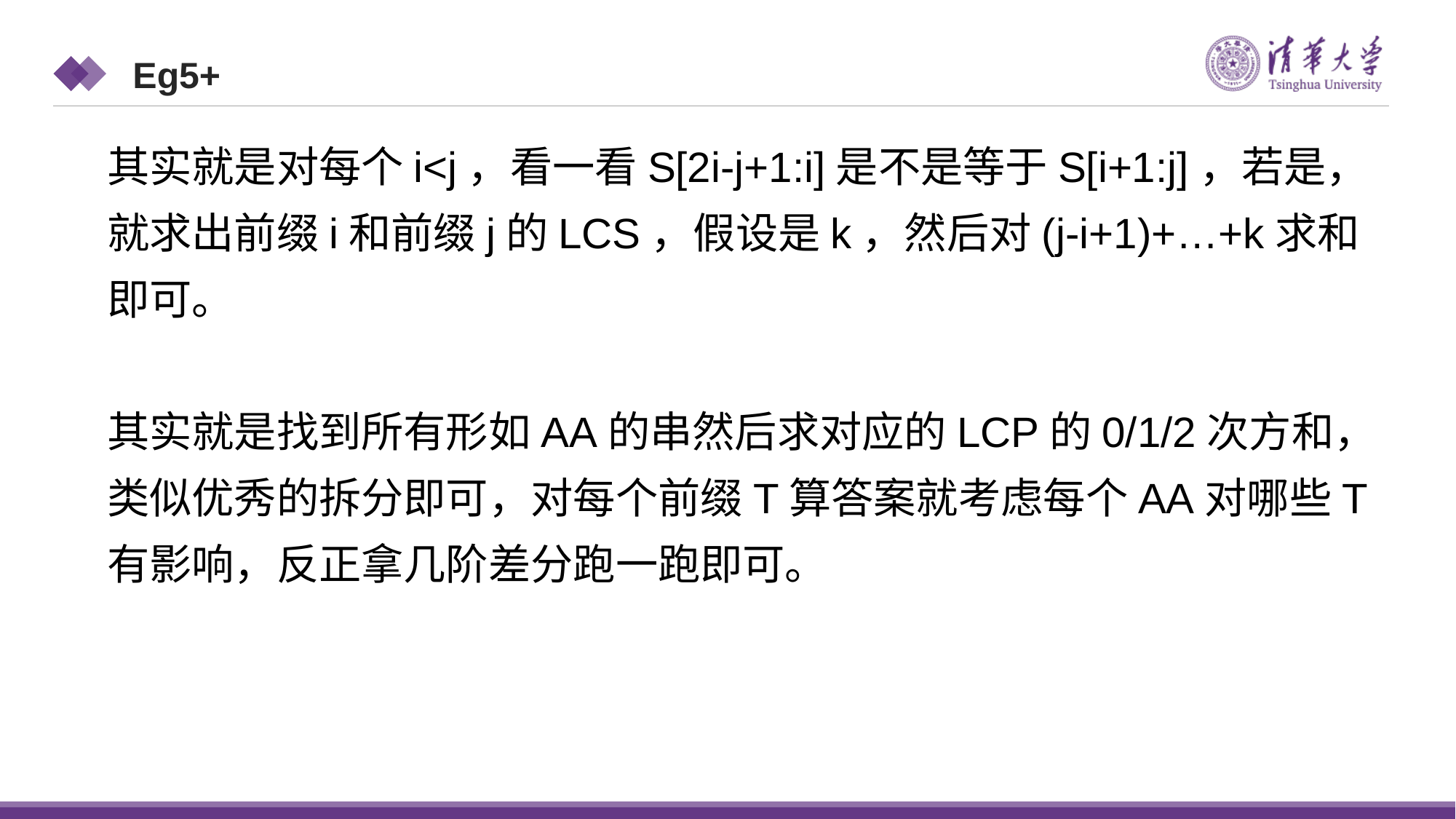

Eg5+
其实就是对每个i<j，看一看S[2i-j+1:i]是不是等于S[i+1:j]，若是，就求出前缀i和前缀j的LCS，假设是k，然后对(j-i+1)+…+k求和即可。

其实就是找到所有形如AA的串然后求对应的LCP的0/1/2次方和，类似优秀的拆分即可，对每个前缀T算答案就考虑每个AA对哪些T有影响，反正拿几阶差分跑一跑即可。